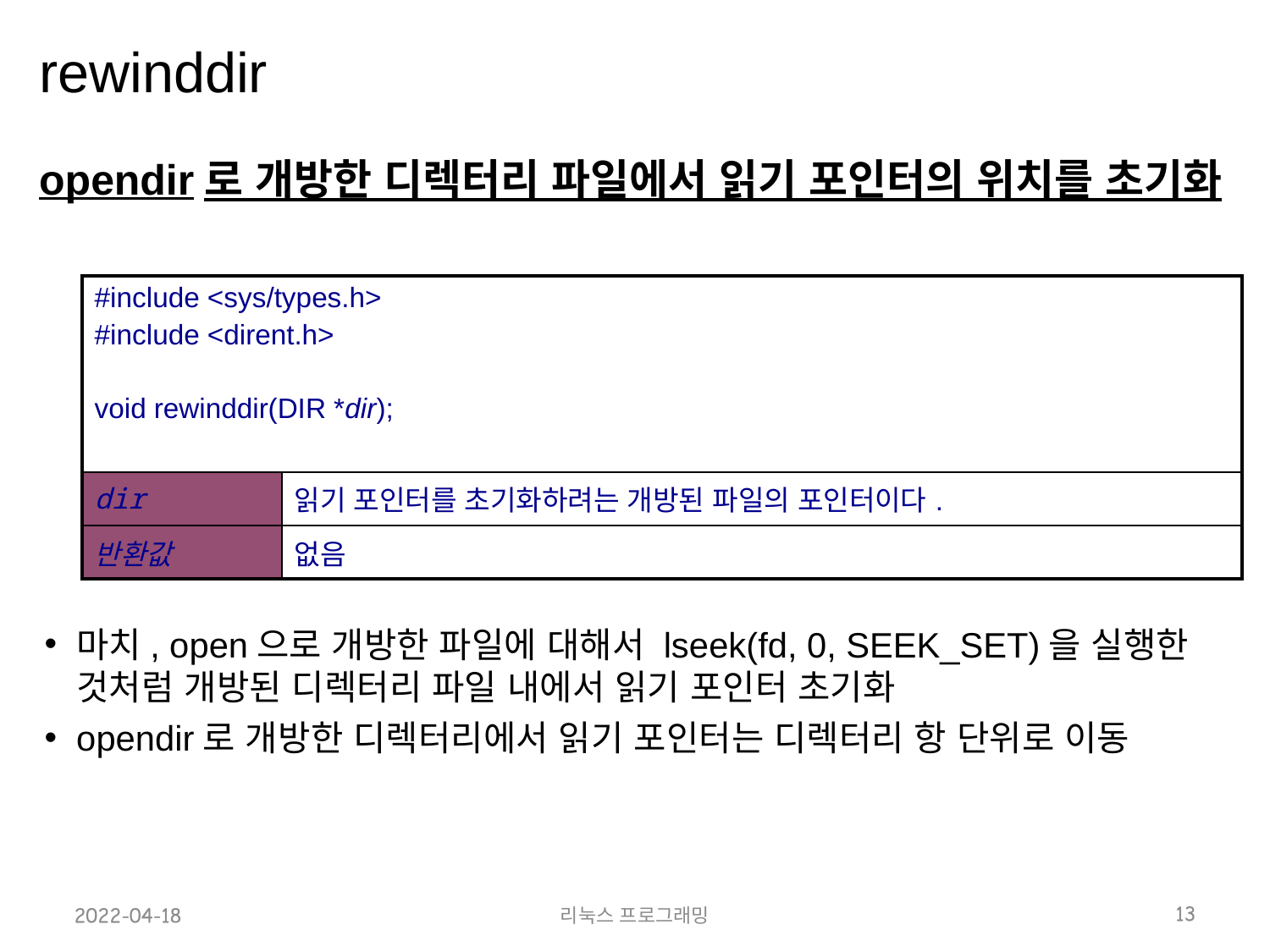

# rewinddir
opendir로 개방한 디렉터리 파일에서 읽기 포인터의 위치를 초기화

마치, open으로 개방한 파일에 대해서 lseek(fd, 0, SEEK_SET)을 실행한 것처럼 개방된 디렉터리 파일 내에서 읽기 포인터 초기화
opendir로 개방한 디렉터리에서 읽기 포인터는 디렉터리 항 단위로 이동
| #include <sys/types.h> #include <dirent.h> void rewinddir(DIR \*dir); |  |
| --- | --- |
| dir | 읽기 포인터를 초기화하려는 개방된 파일의 포인터이다. |
| 반환값 | 없음 |
2022-04-18
리눅스 프로그래밍
13